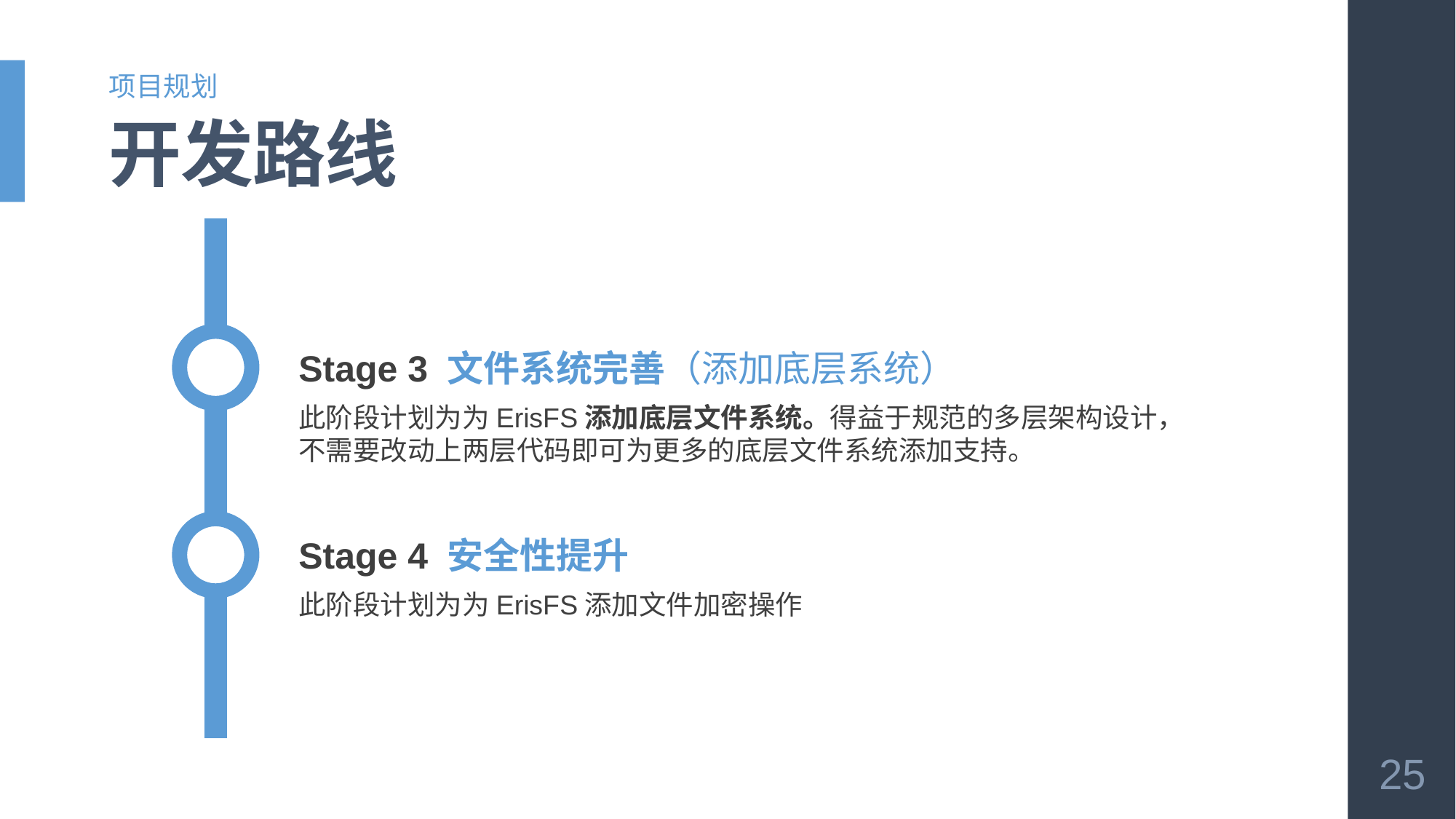

项目规划
# 开发路线

Stage 3 文件系统完善（添加底层系统）
此阶段计划为为ErisFS添加底层文件系统。得益于规范的多层架构设计，不需要改动上两层代码即可为更多的底层文件系统添加支持。

Stage 4 安全性提升
此阶段计划为为ErisFS添加文件加密操作
25